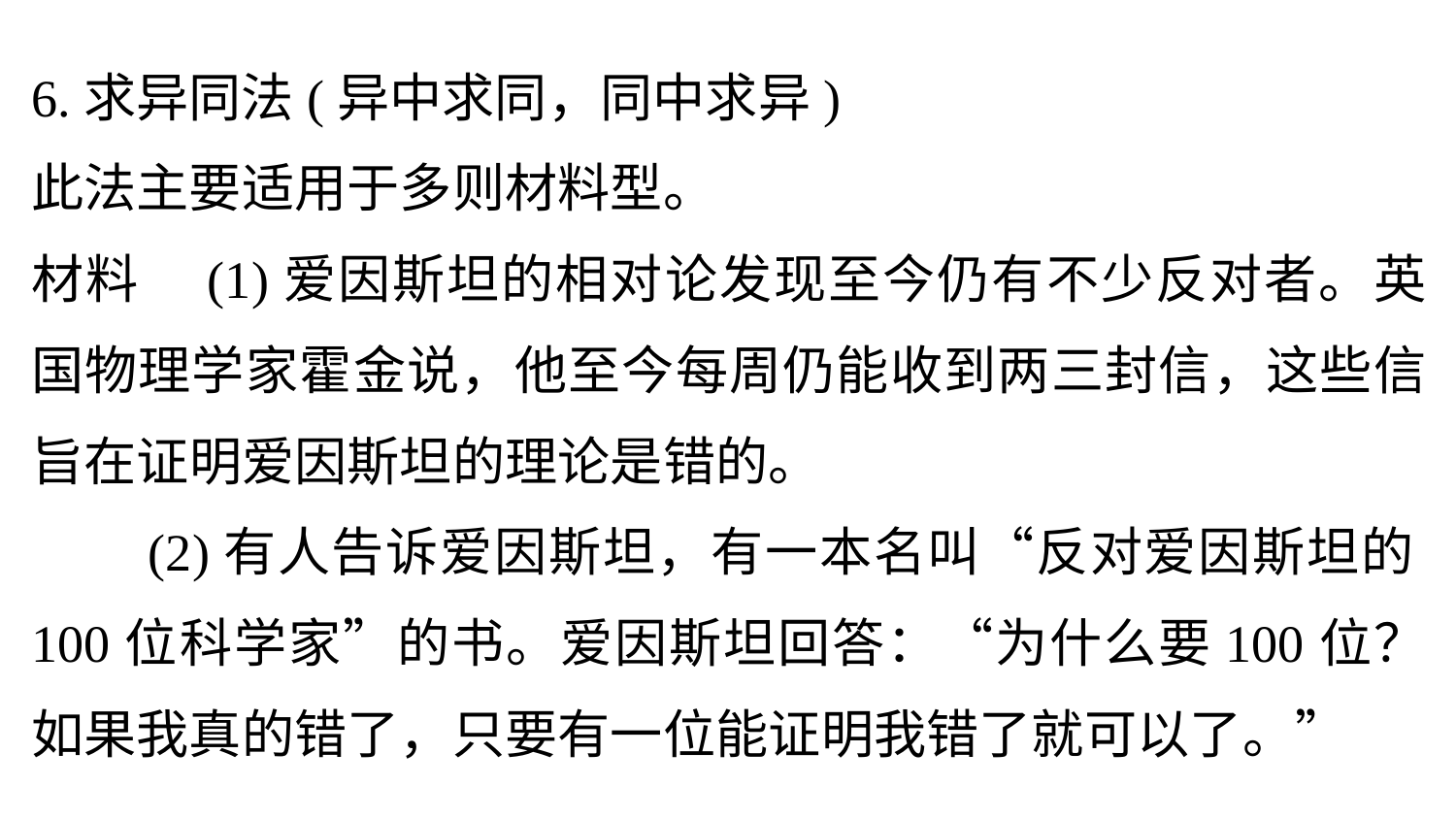

6.求异同法(异中求同，同中求异)
此法主要适用于多则材料型。
材料　(1)爱因斯坦的相对论发现至今仍有不少反对者。英国物理学家霍金说，他至今每周仍能收到两三封信，这些信旨在证明爱因斯坦的理论是错的。
        (2)有人告诉爱因斯坦，有一本名叫“反对爱因斯坦的100位科学家”的书。爱因斯坦回答：“为什么要100位？如果我真的错了，只要有一位能证明我错了就可以了。”